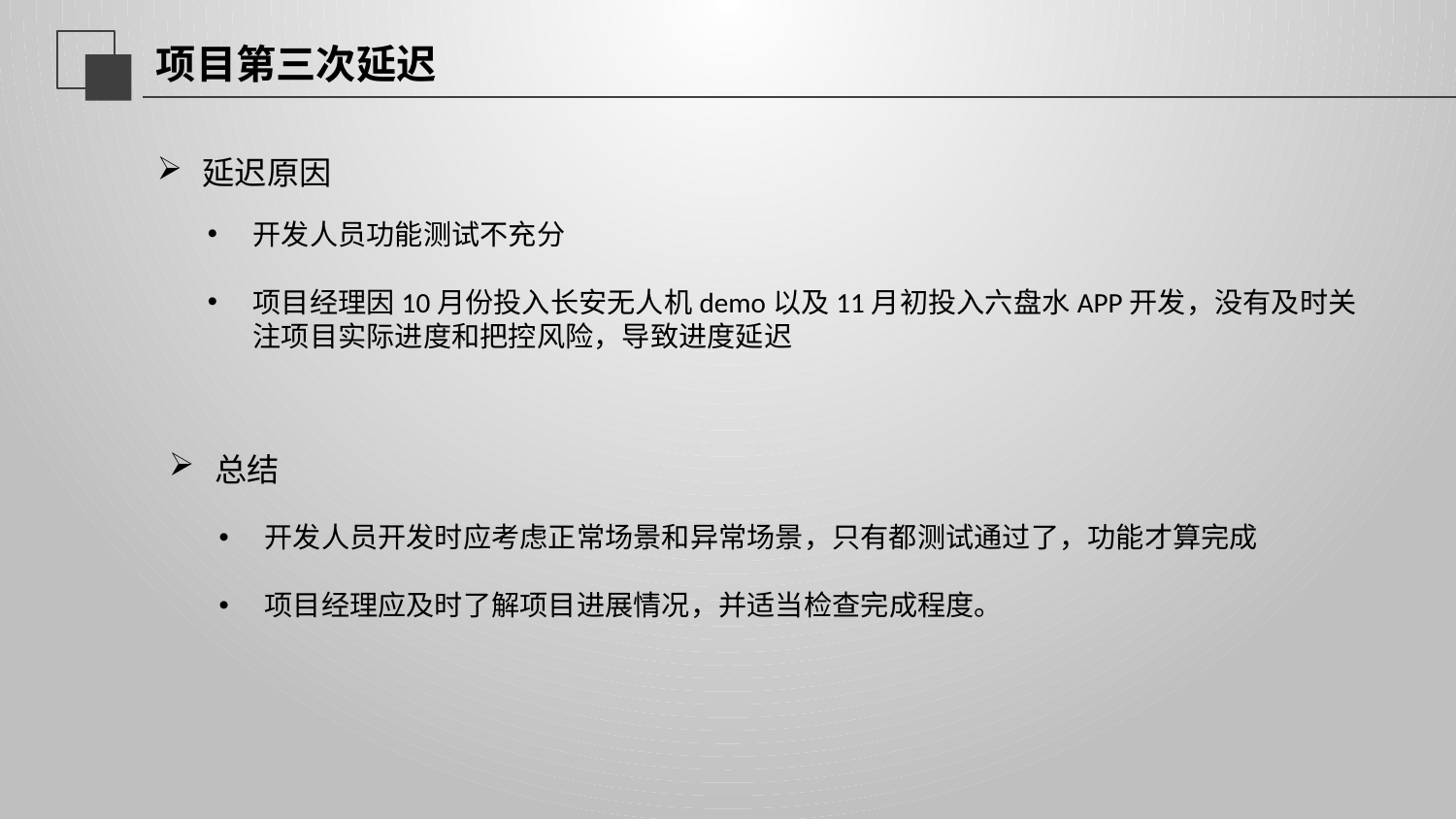

# 项目第三次延迟
延迟原因
开发人员功能测试不充分

项目经理因10月份投入长安无人机demo以及11月初投入六盘水APP开发，没有及时关注项目实际进度和把控风险，导致进度延迟
总结
开发人员开发时应考虑正常场景和异常场景，只有都测试通过了，功能才算完成

项目经理应及时了解项目进展情况，并适当检查完成程度。